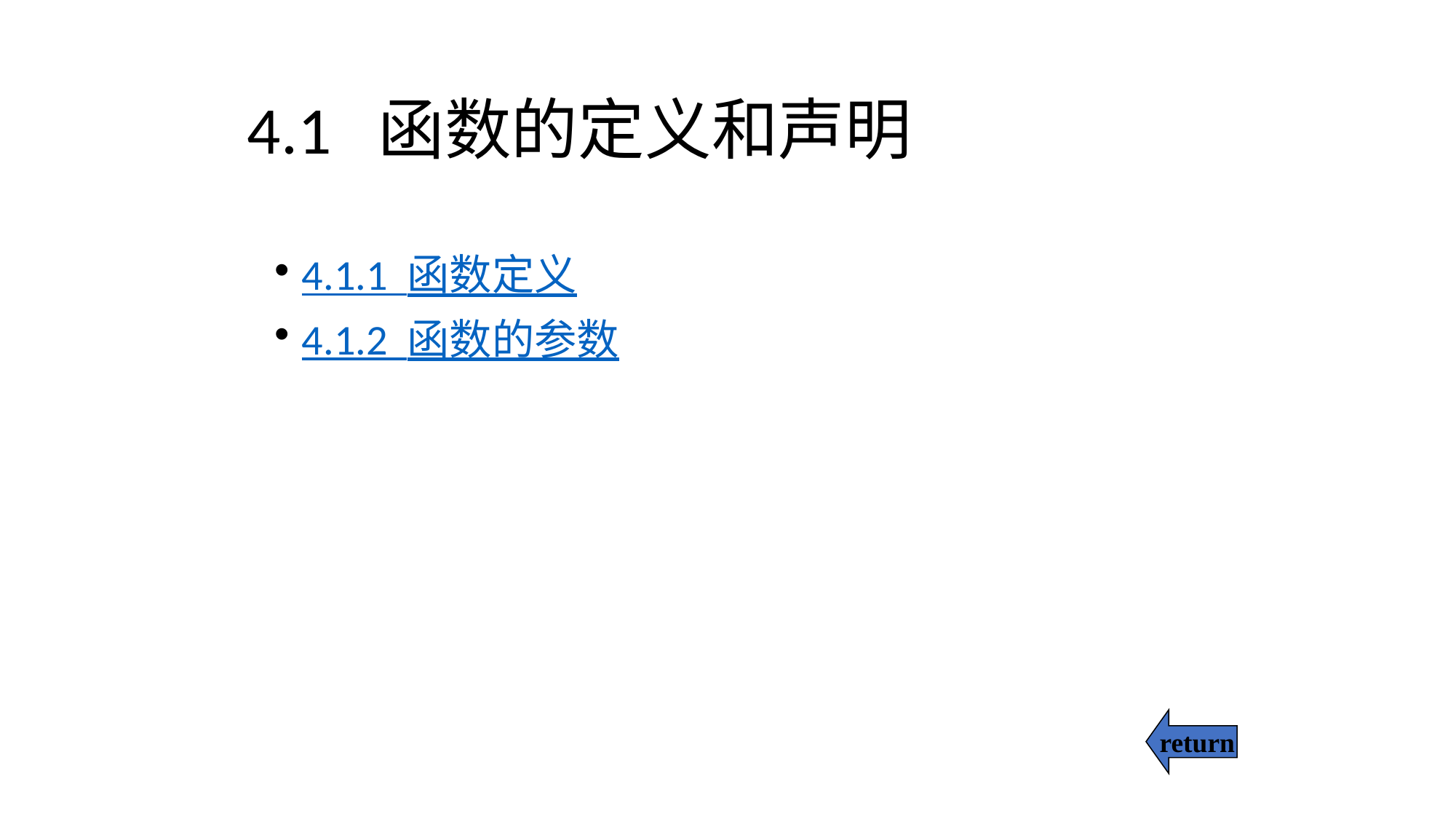

# 4.1  函数的定义和声明
4.1.1  函数定义
4.1.2  函数的参数
return